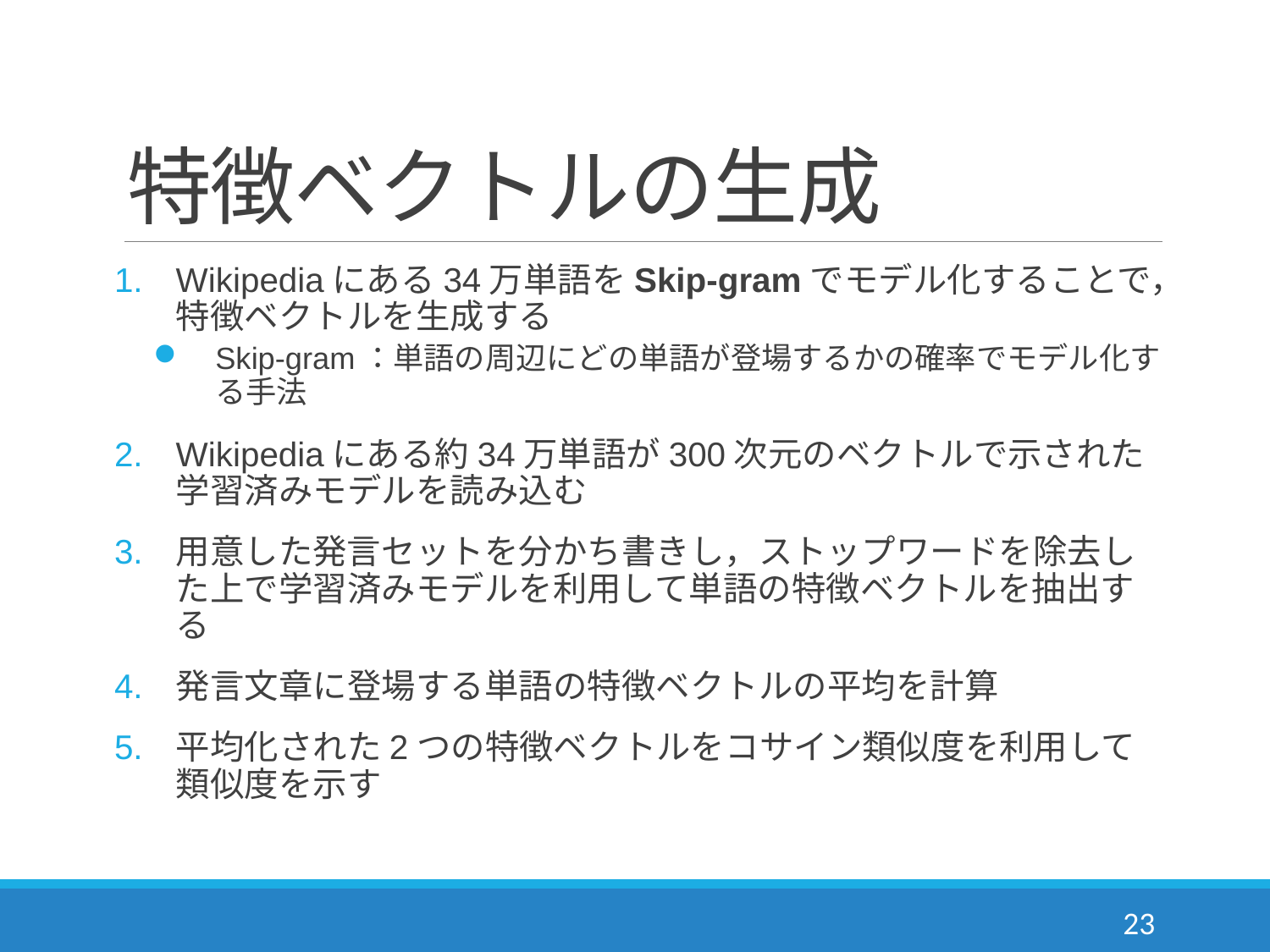

# 特徴ベクトルの生成
Wikipediaにある34万単語をSkip-gramでモデル化することで，特徴ベクトルを生成する
Skip-gram：単語の周辺にどの単語が登場するかの確率でモデル化する手法
Wikipediaにある約34万単語が300次元のベクトルで示された学習済みモデルを読み込む
用意した発言セットを分かち書きし，ストップワードを除去した上で学習済みモデルを利用して単語の特徴ベクトルを抽出する
発言文章に登場する単語の特徴ベクトルの平均を計算
平均化された2つの特徴ベクトルをコサイン類似度を利用して類似度を示す

23